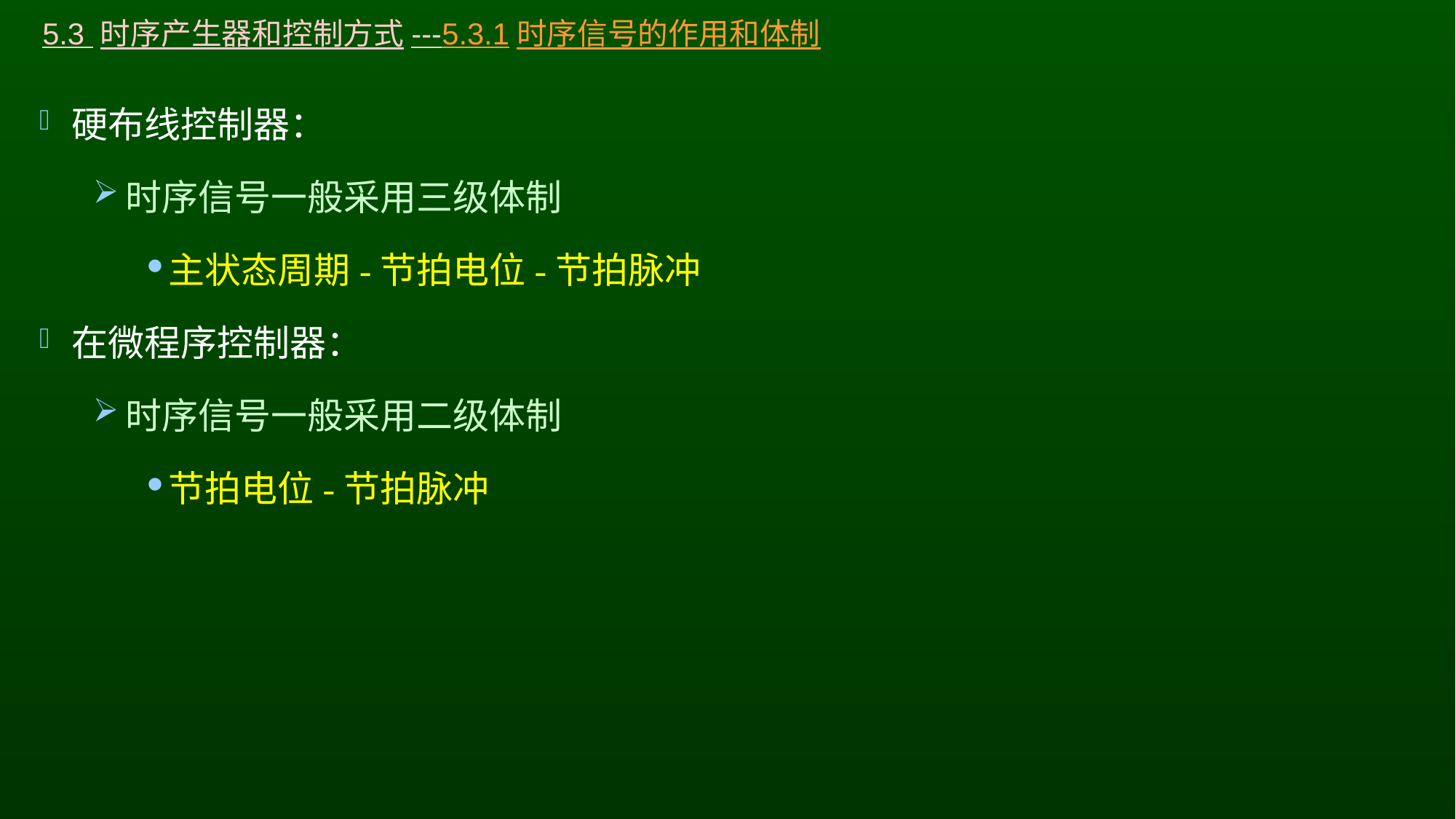

# 5.3 时序产生器和控制方式---5.3.1时序信号的作用和体制
硬布线控制器：
时序信号一般采用三级体制
主状态周期-节拍电位-节拍脉冲
在微程序控制器：
时序信号一般采用二级体制
节拍电位-节拍脉冲